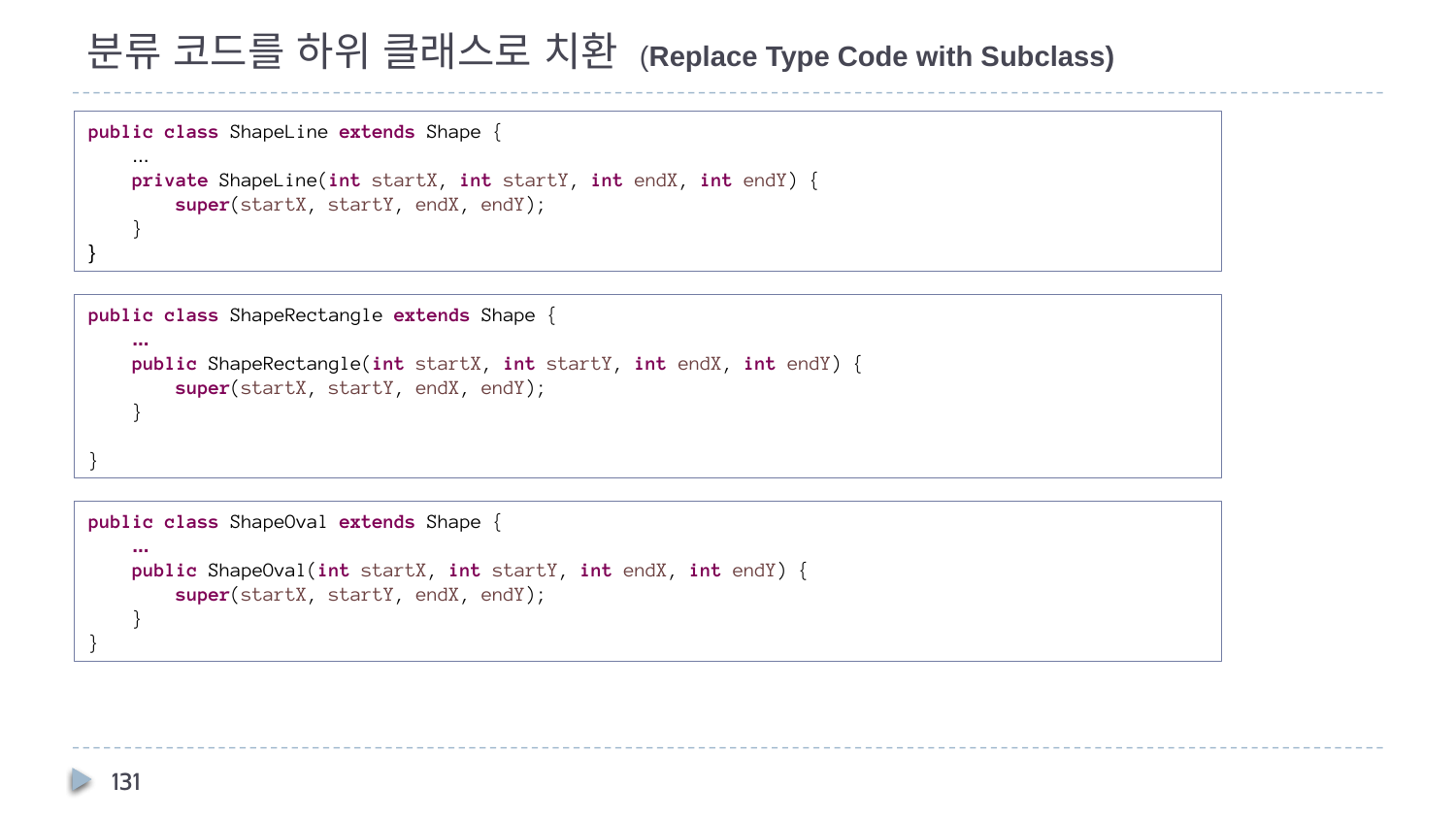

# 분류 코드를 하위 클래스로 치환 (Replace Type Code with Subclass)
public class ShapeLine extends Shape {
    ...
    private ShapeLine(int startX, int startY, int endX, int endY) {
        super(startX, startY, endX, endY);
    }
}
public class ShapeRectangle extends Shape {
    ...
    public ShapeRectangle(int startX, int startY, int endX, int endY) {
        super(startX, startY, endX, endY);
    }

}
public class ShapeOval extends Shape {
    ...
    public ShapeOval(int startX, int startY, int endX, int endY) {
        super(startX, startY, endX, endY);
    }
}
131